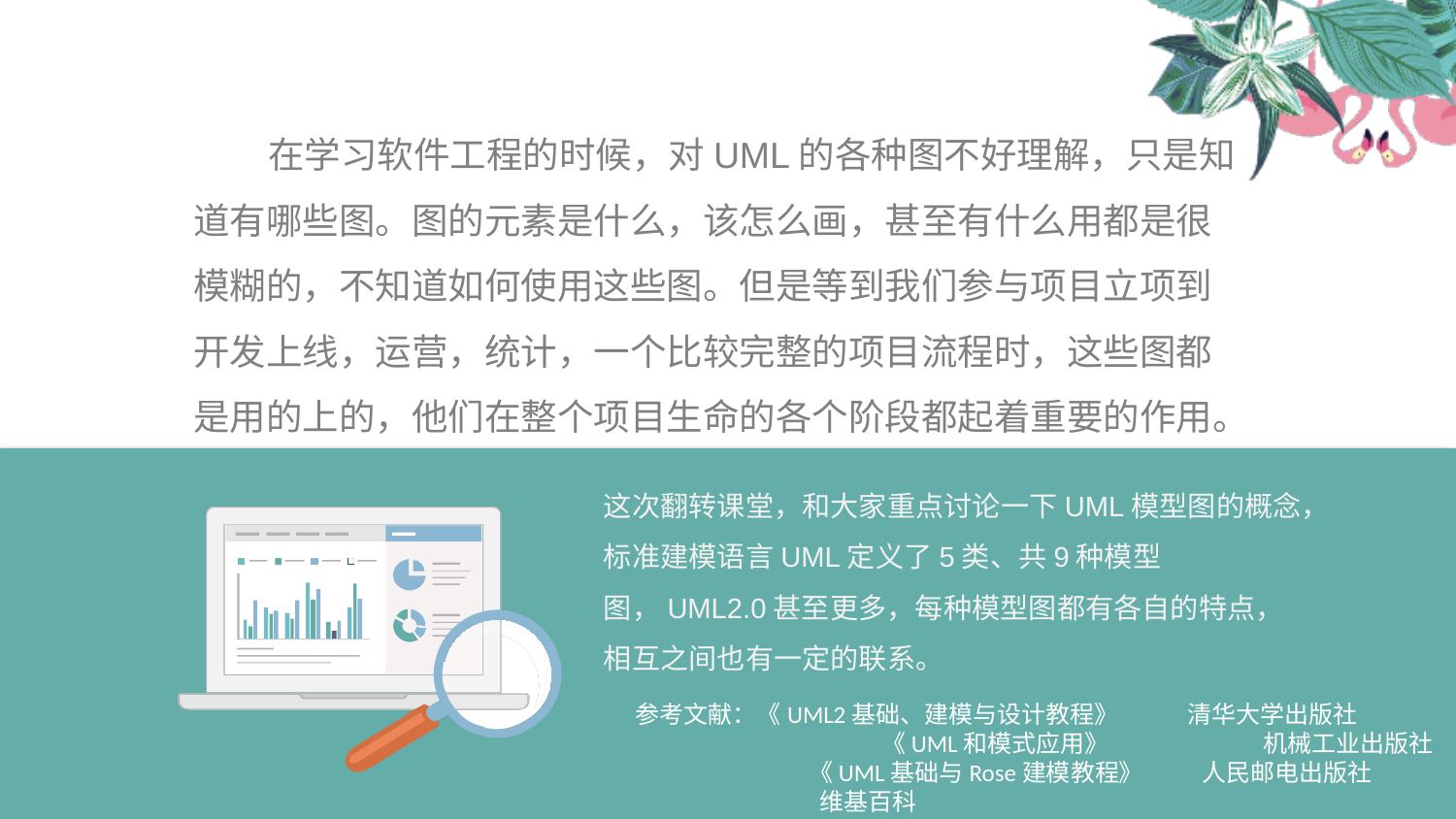

在学习软件工程的时候，对UML的各种图不好理解，只是知道有哪些图。图的元素是什么，该怎么画，甚至有什么用都是很模糊的，不知道如何使用这些图。但是等到我们参与项目立项到开发上线，运营，统计，一个比较完整的项目流程时，这些图都是用的上的，他们在整个项目生命的各个阶段都起着重要的作用。

这次翻转课堂，和大家重点讨论一下UML模型图的概念，标准建模语言UML定义了5类、共9种模型图，UML2.0甚至更多，每种模型图都有各自的特点，相互之间也有一定的联系。

参考文献：《UML2基础、建模与设计教程》             清华大学出版社
	    《UML和模式应用》                             机械工业出版社
	    《UML基础与Rose建模教程》           人民邮电出版社
	      维基百科
	      博客文章